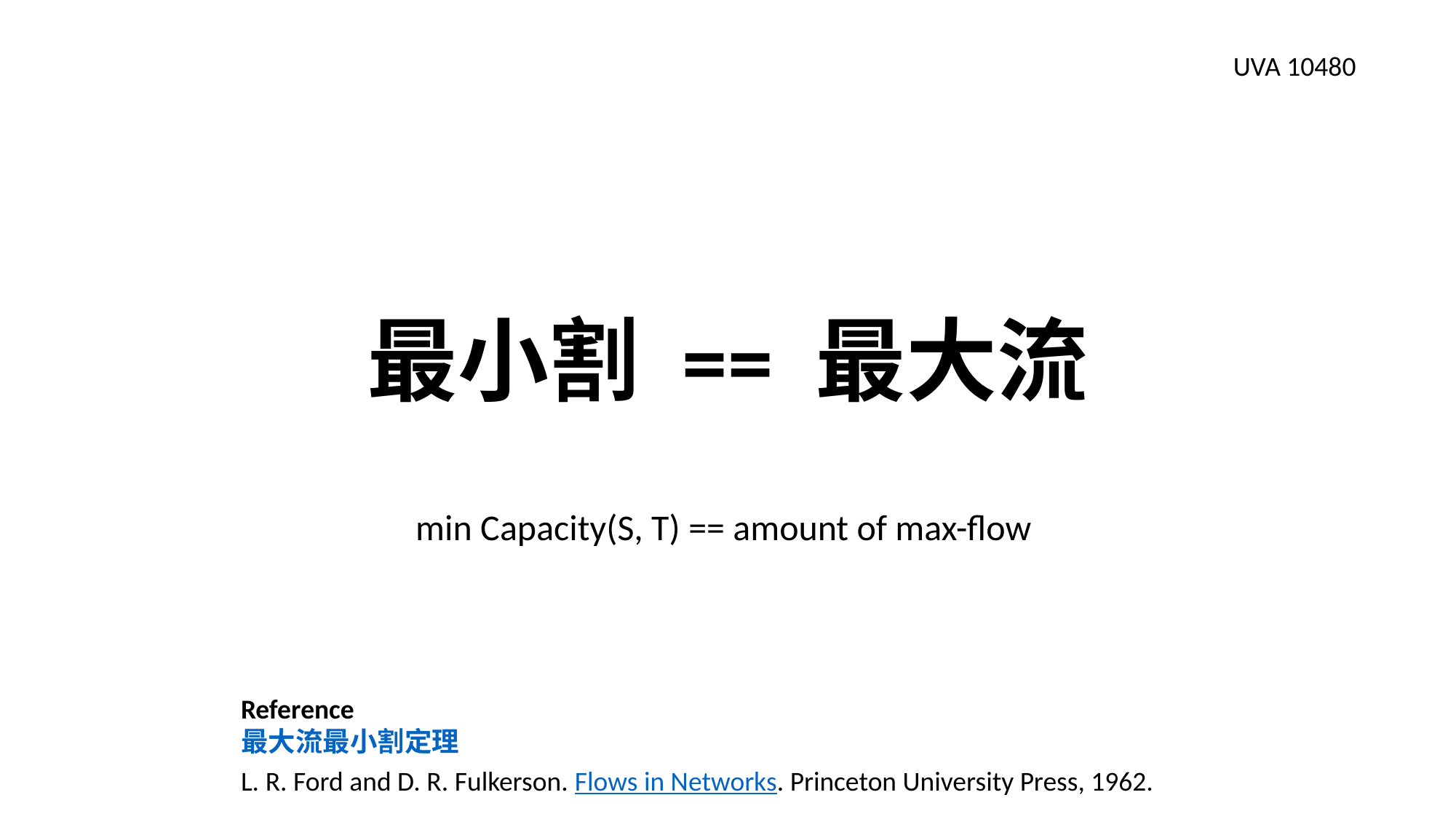

UVA 10480
# 最小割 == 最大流
min Capacity(S, T) == amount of max-flow
Reference
最大流最小割定理
L. R. Ford and D. R. Fulkerson. Flows in Networks. Princeton University Press, 1962.